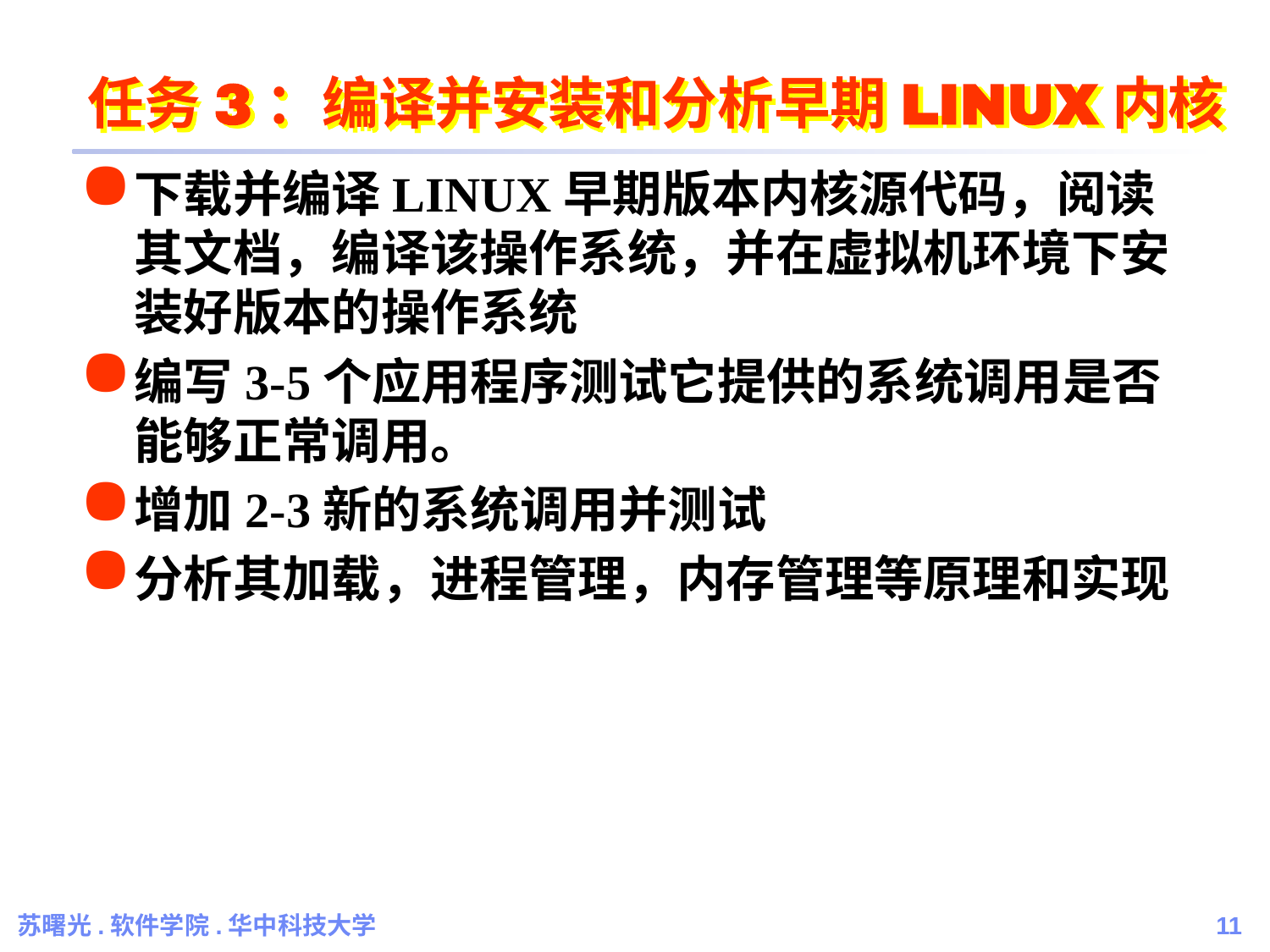

# 任务3：编译并安装和分析早期LINUX内核
下载并编译LINUX早期版本内核源代码，阅读其文档，编译该操作系统，并在虚拟机环境下安装好版本的操作系统
编写3-5个应用程序测试它提供的系统调用是否能够正常调用。
增加2-3新的系统调用并测试
分析其加载，进程管理，内存管理等原理和实现
苏曙光.软件学院.华中科技大学
11